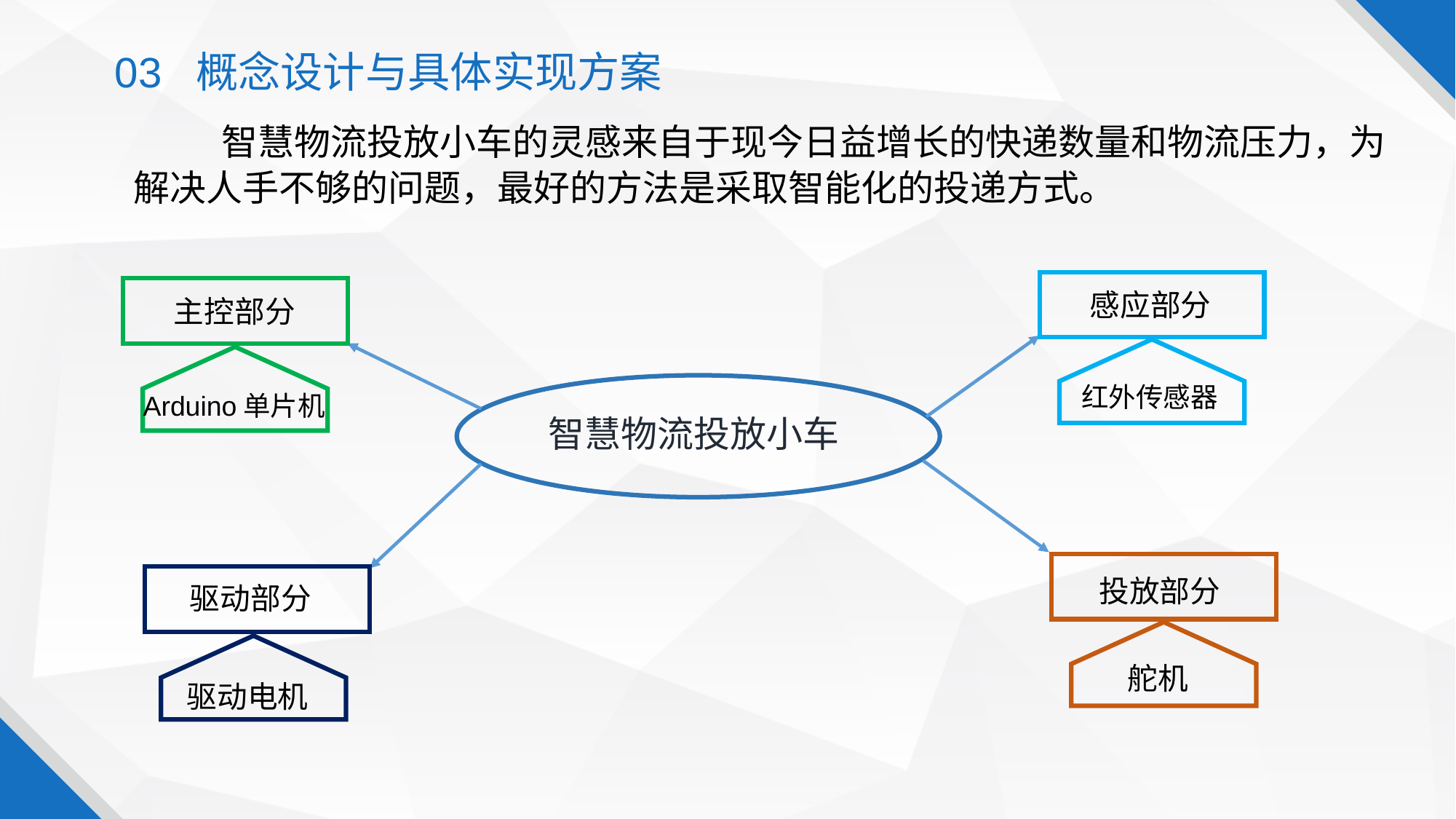

03  概念设计与具体实现方案
   智慧物流投放小车的灵感来自于现今日益增长的快递数量和物流压力，为解决人手不够的问题，最好的方法是采取智能化的投递方式。

感应部分
主控部分

红外传感器

Arduino单片机
智慧物流投放小车

投放部分

驱动部分

舵机
驱动电机